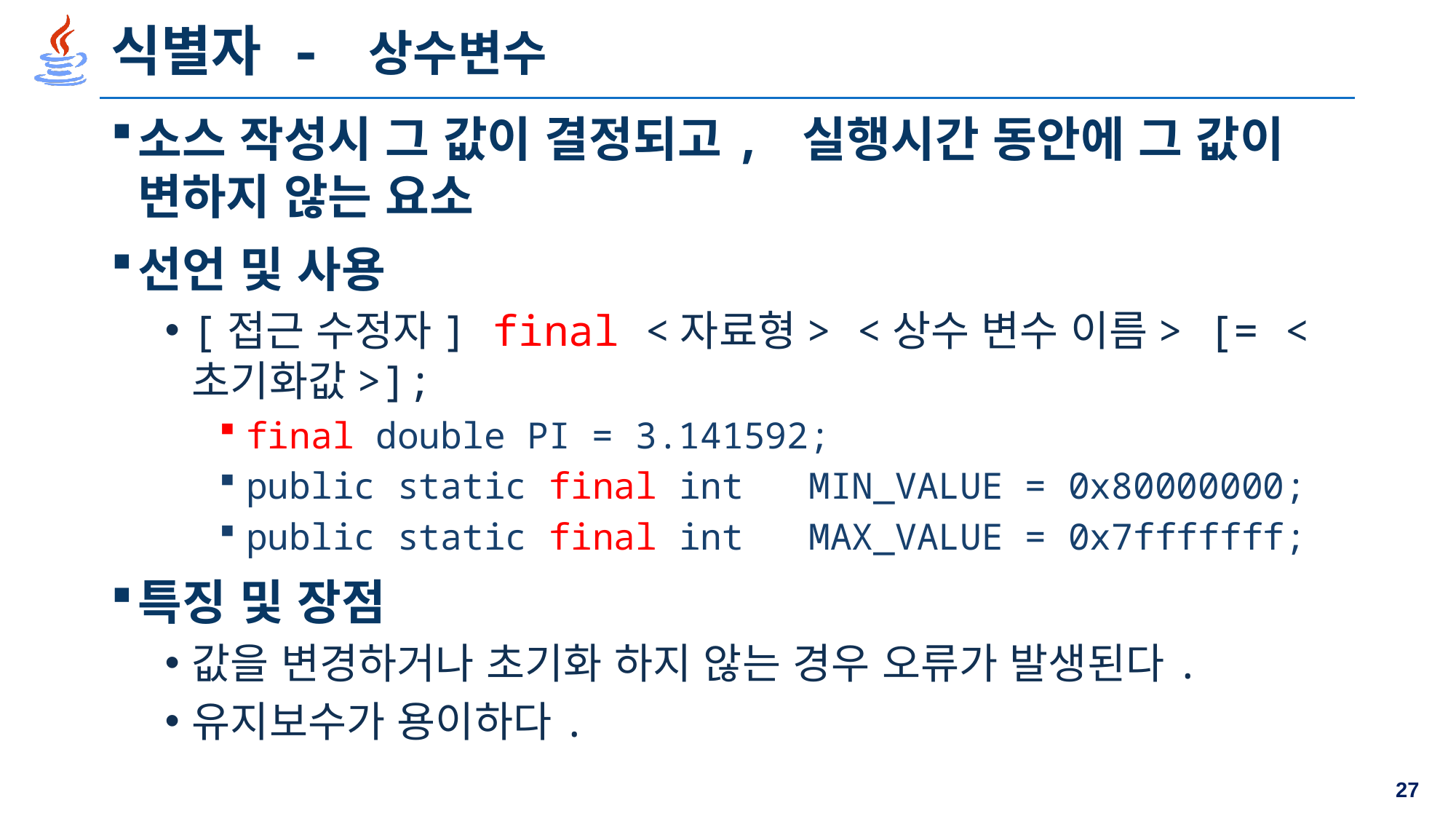

# 식별자 - 상수변수
소스 작성시 그 값이 결정되고, 실행시간 동안에 그 값이 변하지 않는 요소
선언 및 사용
[접근 수정자] final <자료형> <상수 변수 이름> [= <초기화값>];
final double PI = 3.141592;
public static final int   MIN_VALUE = 0x80000000;
public static final int   MAX_VALUE = 0x7fffffff;
특징 및 장점
값을 변경하거나 초기화 하지 않는 경우 오류가 발생된다.
유지보수가 용이하다.

27